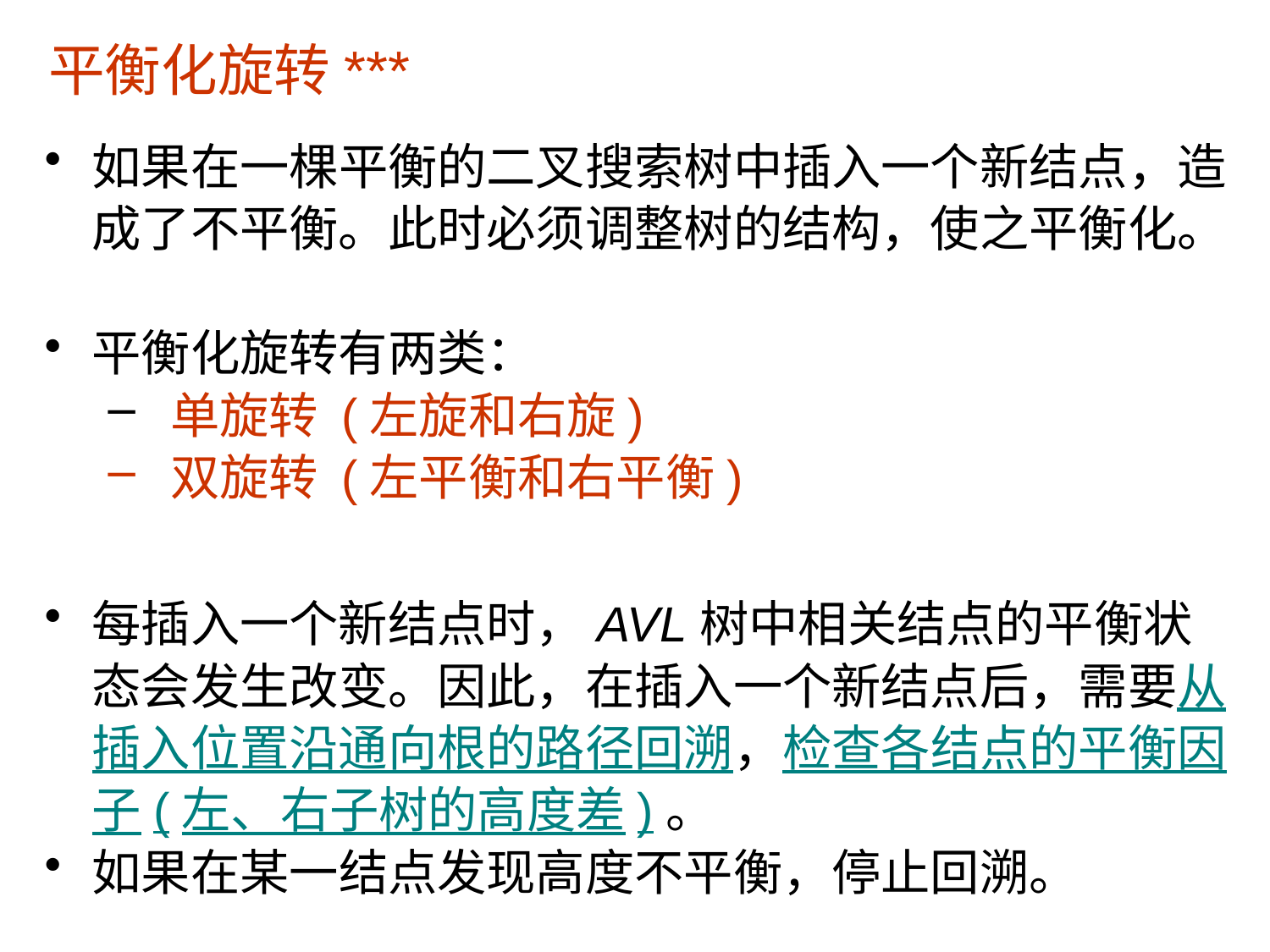

# 平衡化旋转***
如果在一棵平衡的二叉搜索树中插入一个新结点，造成了不平衡。此时必须调整树的结构，使之平衡化。

平衡化旋转有两类：
 单旋转 (左旋和右旋)
 双旋转 (左平衡和右平衡)

每插入一个新结点时，AVL树中相关结点的平衡状态会发生改变。因此，在插入一个新结点后，需要从插入位置沿通向根的路径回溯，检查各结点的平衡因子(左、右子树的高度差)。
如果在某一结点发现高度不平衡，停止回溯。